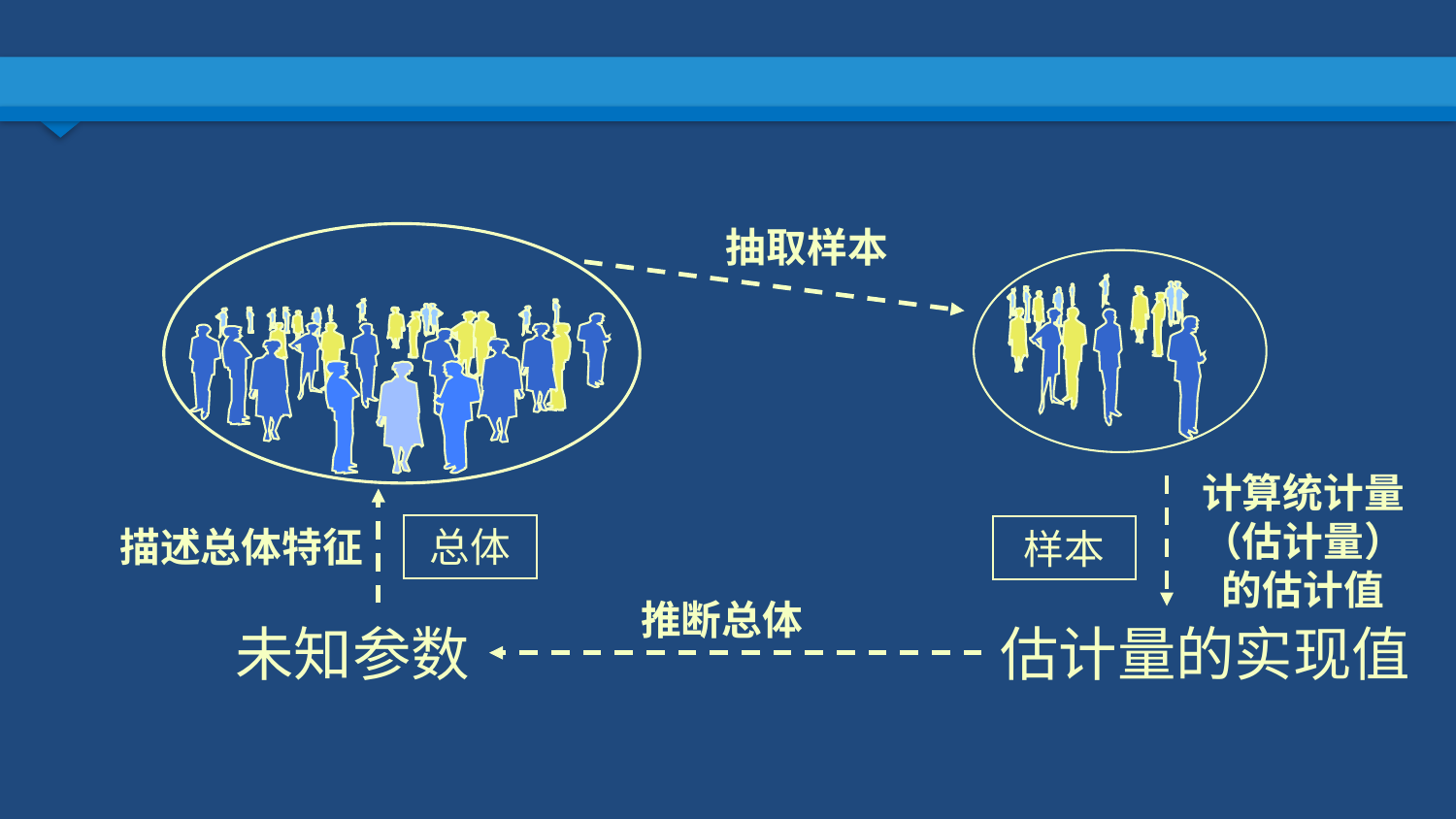

抽取样本

总体

样本
计算统计量（估计量）的估计值

描述总体特征
推断总体

未知参数
估计量的实现值